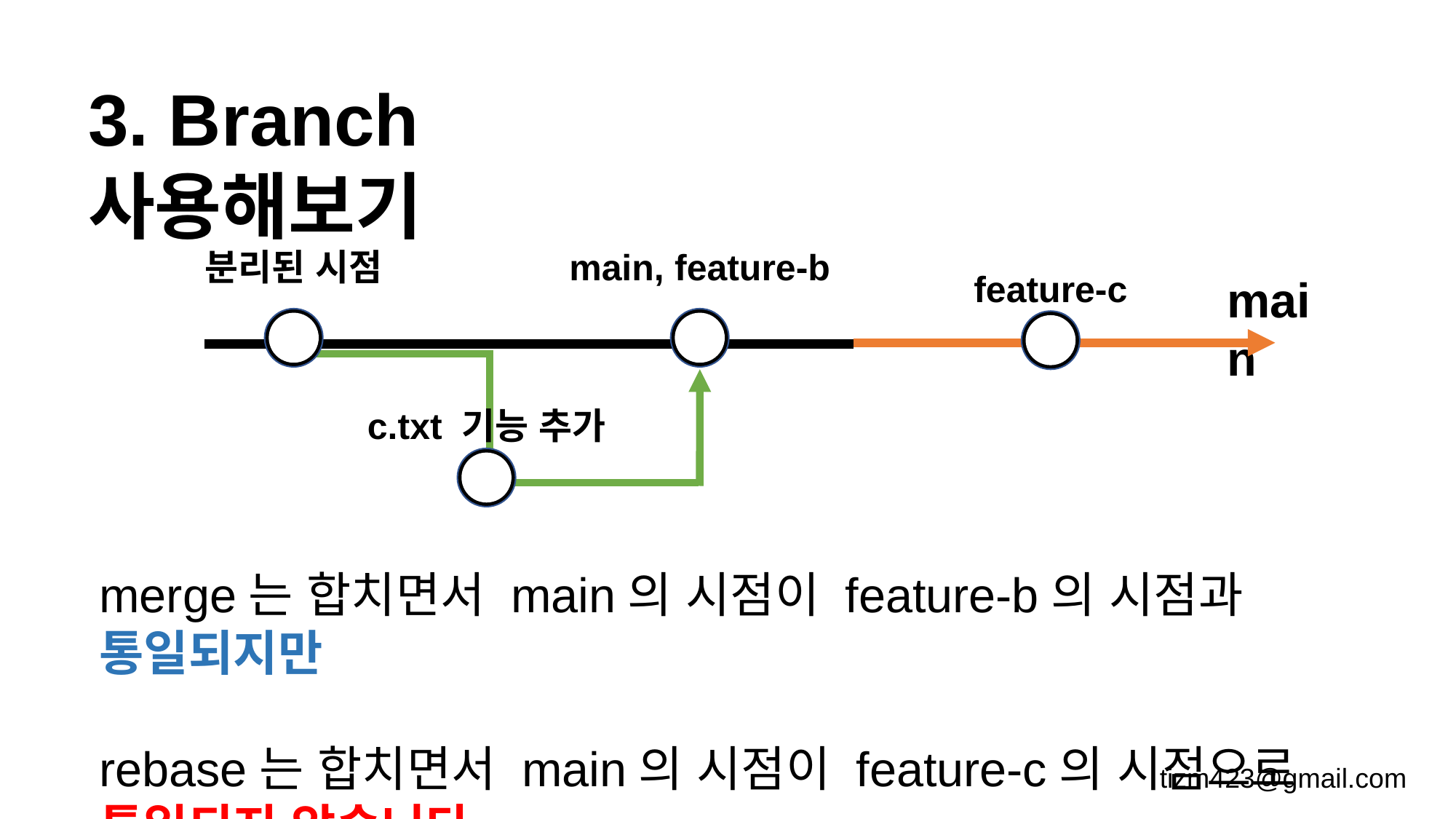

3. Branch 사용해보기
분리된 시점

main, feature-b

feature-c

main
c.txt 기능 추가

merge는 합치면서 main의 시점이 feature-b의 시점과 통일되지만

rebase는 합치면서 main의 시점이 feature-c의 시점으로 통일되지 않습니다.
tizm423@gmail.com